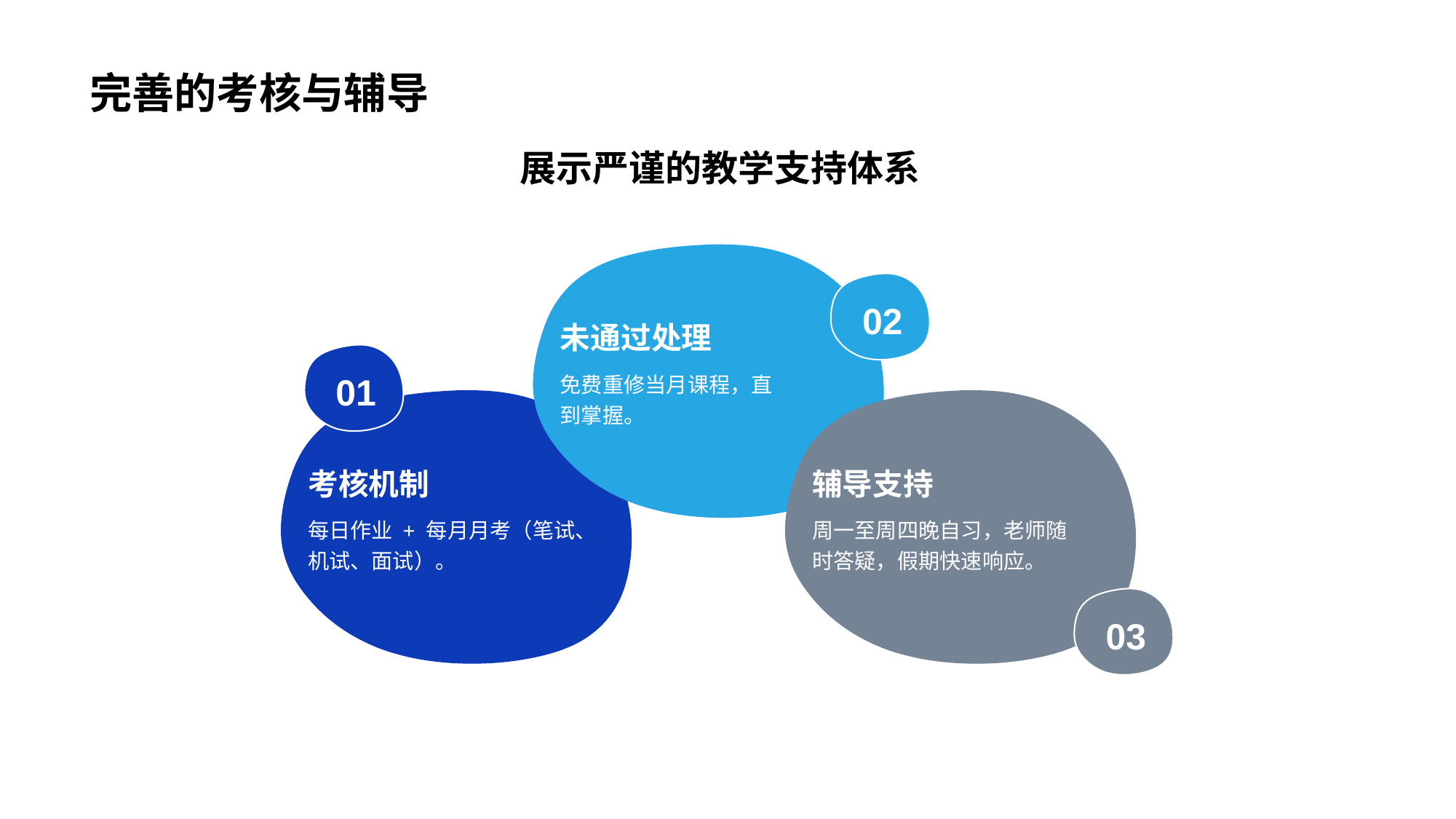

# 完善的考核与辅导
展示严谨的教学支持体系

02
未通过处理
免费重修当月课程，直到掌握。

01

考核机制
每日作业 + 每月月考（笔试、机试、面试）。

辅导支持
周一至周四晚自习，老师随时答疑，假期快速响应。

03